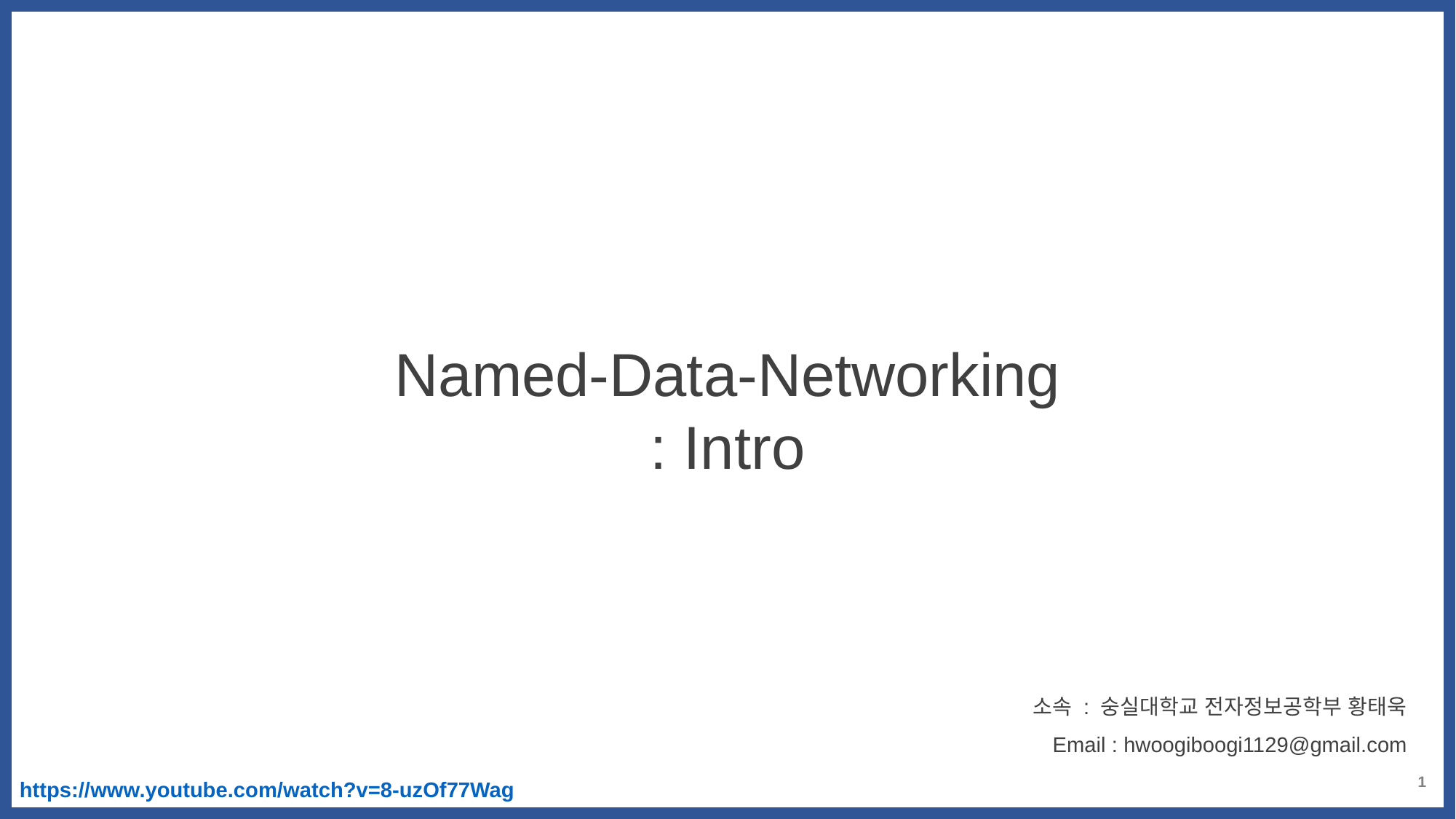

Named-Data-Networking
: Intro
소속 : 숭실대학교 전자정보공학부 황태욱
Email : hwoogiboogi1129@gmail.com
1
https://www.youtube.com/watch?v=8-uzOf77Wag